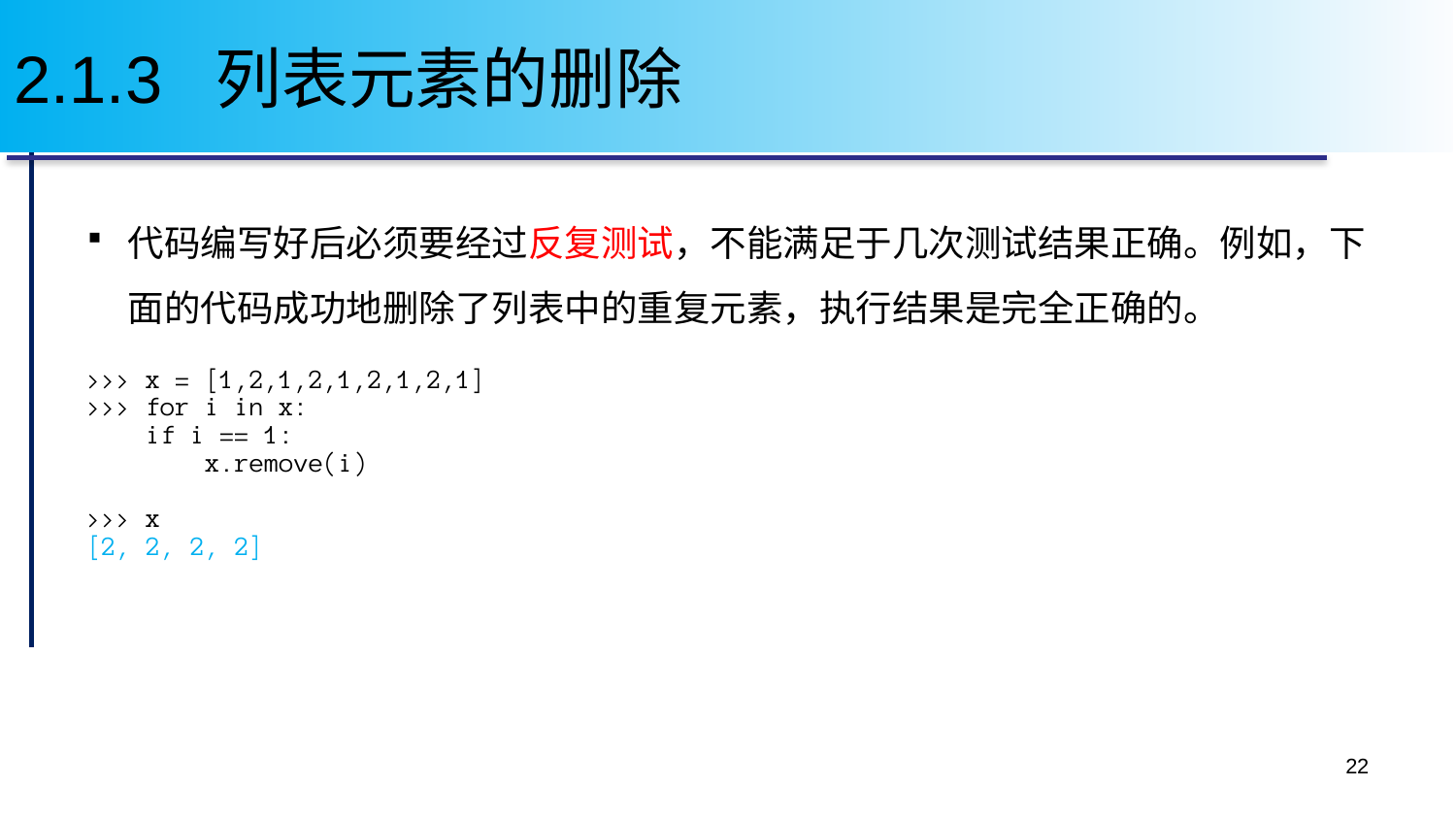

# 2.1.3  列表元素的删除
代码编写好后必须要经过反复测试，不能满足于几次测试结果正确。例如，下面的代码成功地删除了列表中的重复元素，执行结果是完全正确的。

>>> x = [1,2,1,2,1,2,1,2,1]
>>> for i in x:
    if i == 1:
        x.remove(i)

>>> x
[2, 2, 2, 2]
22